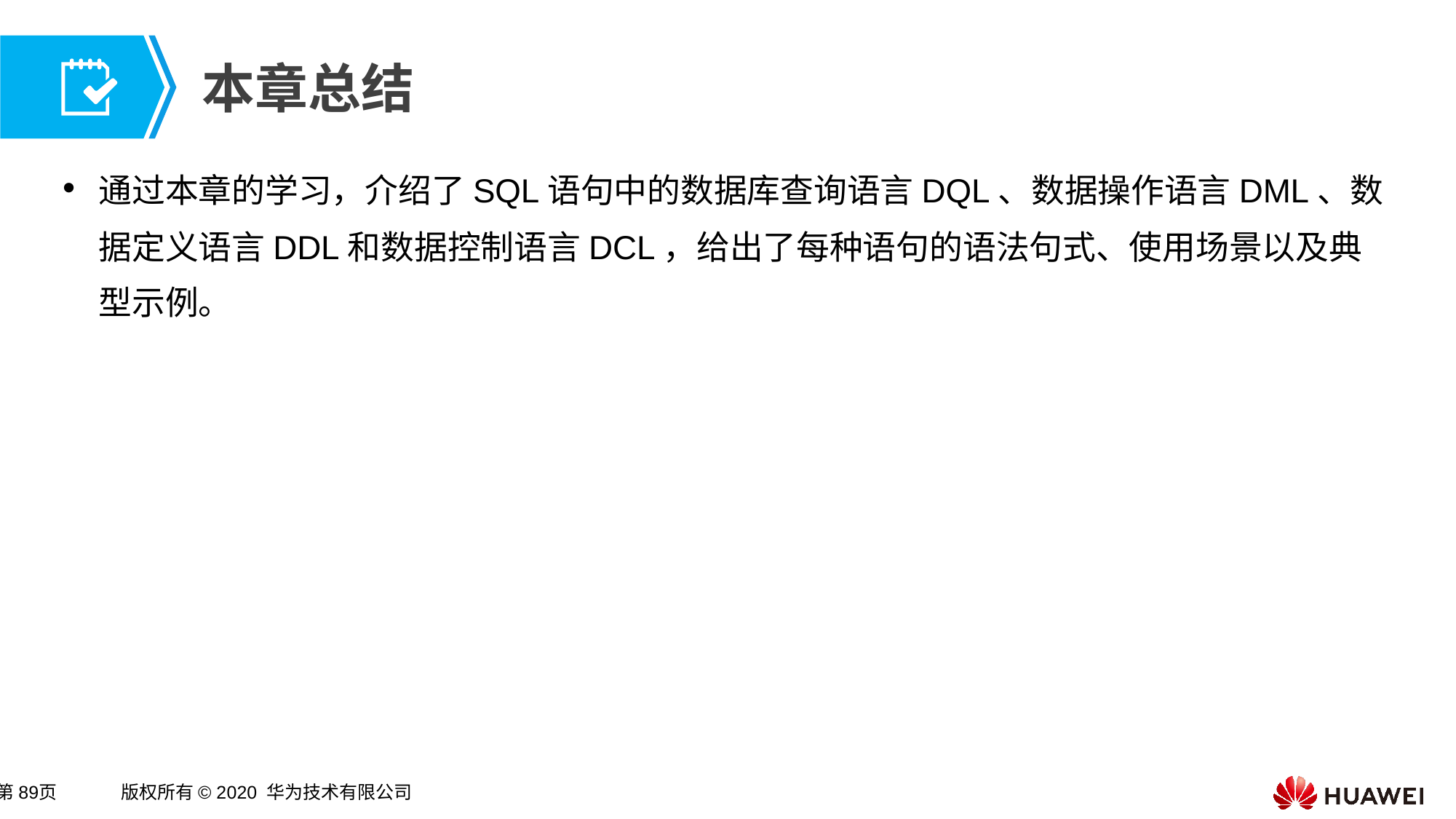

通过本章的学习，介绍了SQL语句中的数据库查询语言DQL、数据操作语言DML、数据定义语言DDL和数据控制语言DCL，给出了每种语句的语法句式、使用场景以及典型示例。